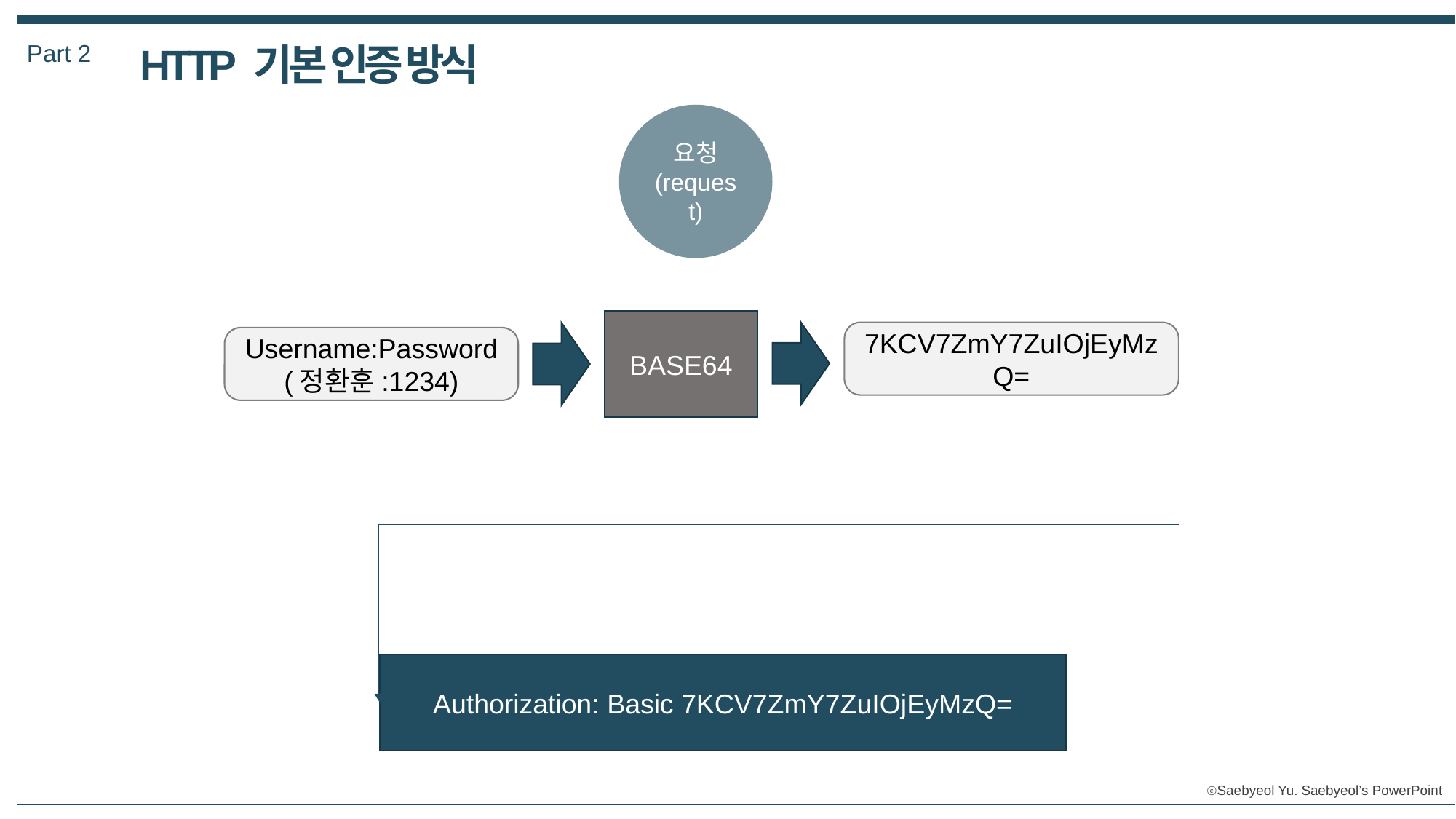

Part 2
HTTP 기본 인증 방식
요청
(request)
BASE64

7KCV7ZmY7ZuIOjEyMzQ=

Username:Password
(정환훈:1234)
Authorization: Basic 7KCV7ZmY7ZuIOjEyMzQ=